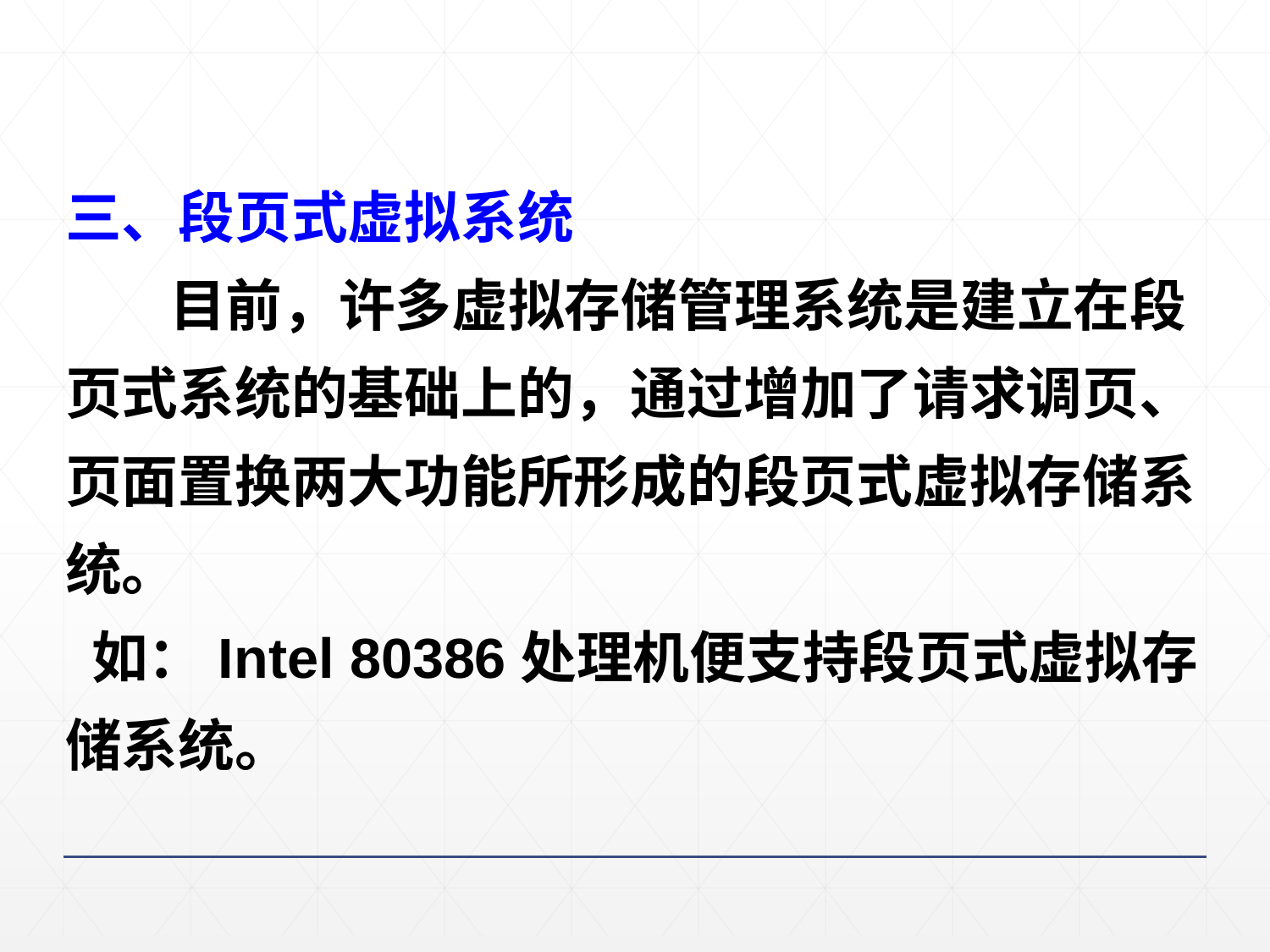

三、段页式虚拟系统
       目前，许多虚拟存储管理系统是建立在段页式系统的基础上的，通过增加了请求调页、页面置换两大功能所形成的段页式虚拟存储系统。
 如：Intel 80386处理机便支持段页式虚拟存储系统。